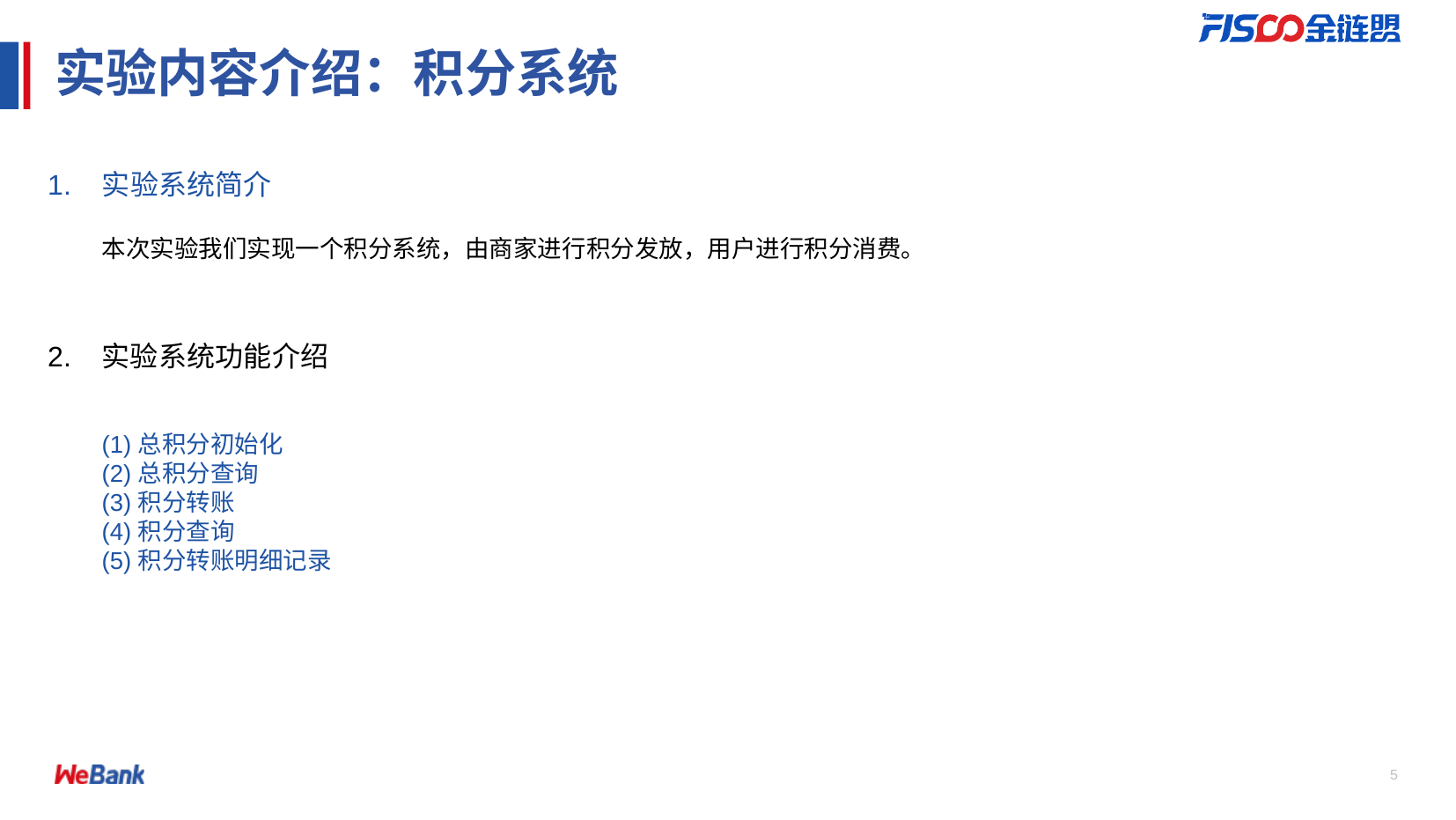

# 实验内容介绍：积分系统
1.   实验系统简介
本次实验我们实现一个积分系统，由商家进行积分发放，用户进行积分消费。
2.   实验系统功能介绍
总积分初始化
总积分查询
积分转账
积分查询
积分转账明细记录
5